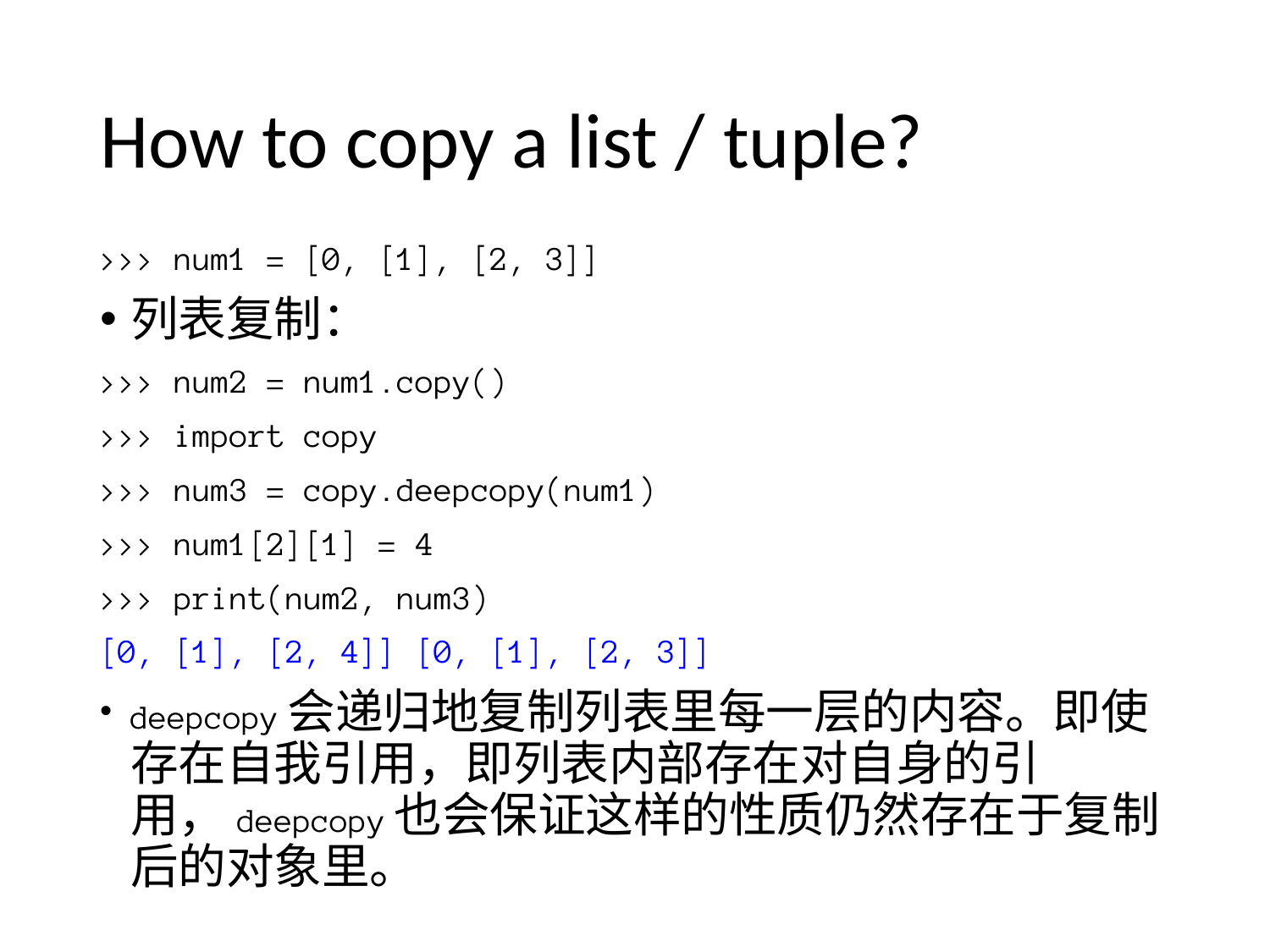

# How to copy a list / tuple?
>>> num1 = [0, [1], [2, 3]]
列表复制：
>>> num2 = num1.copy()
>>> import copy
>>> num3 = copy.deepcopy(num1)
>>> num1[2][1] = 4
>>> print(num2, num3)
[0, [1], [2, 4]] [0, [1], [2, 3]]
deepcopy会递归地复制列表里每一层的内容。即使存在自我引用，即列表内部存在对自身的引用，deepcopy也会保证这样的性质仍然存在于复制后的对象里。